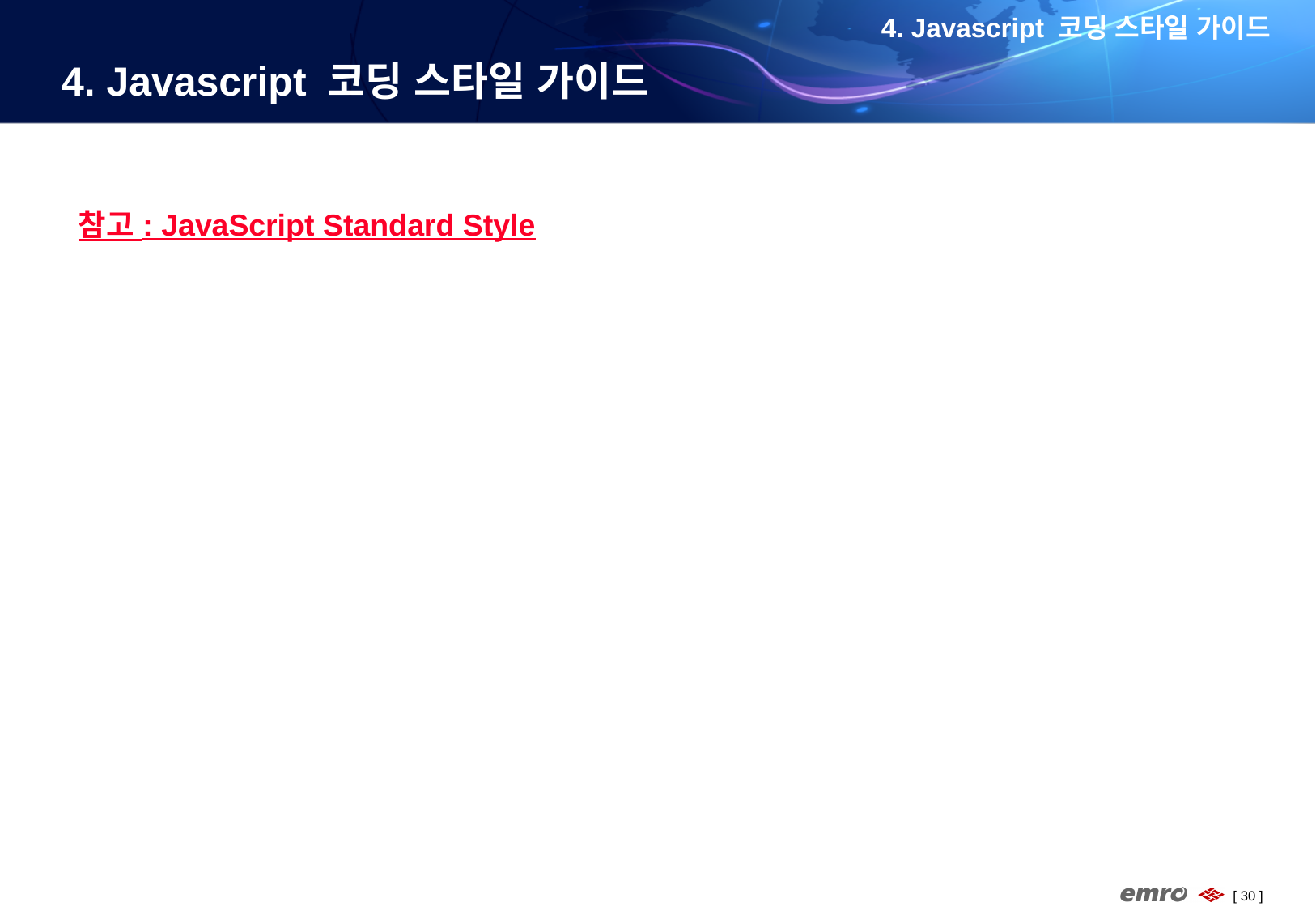

4. Javascript 코딩 스타일 가이드
# 4. Javascript 코딩 스타일 가이드
참고 : JavaScript Standard Style